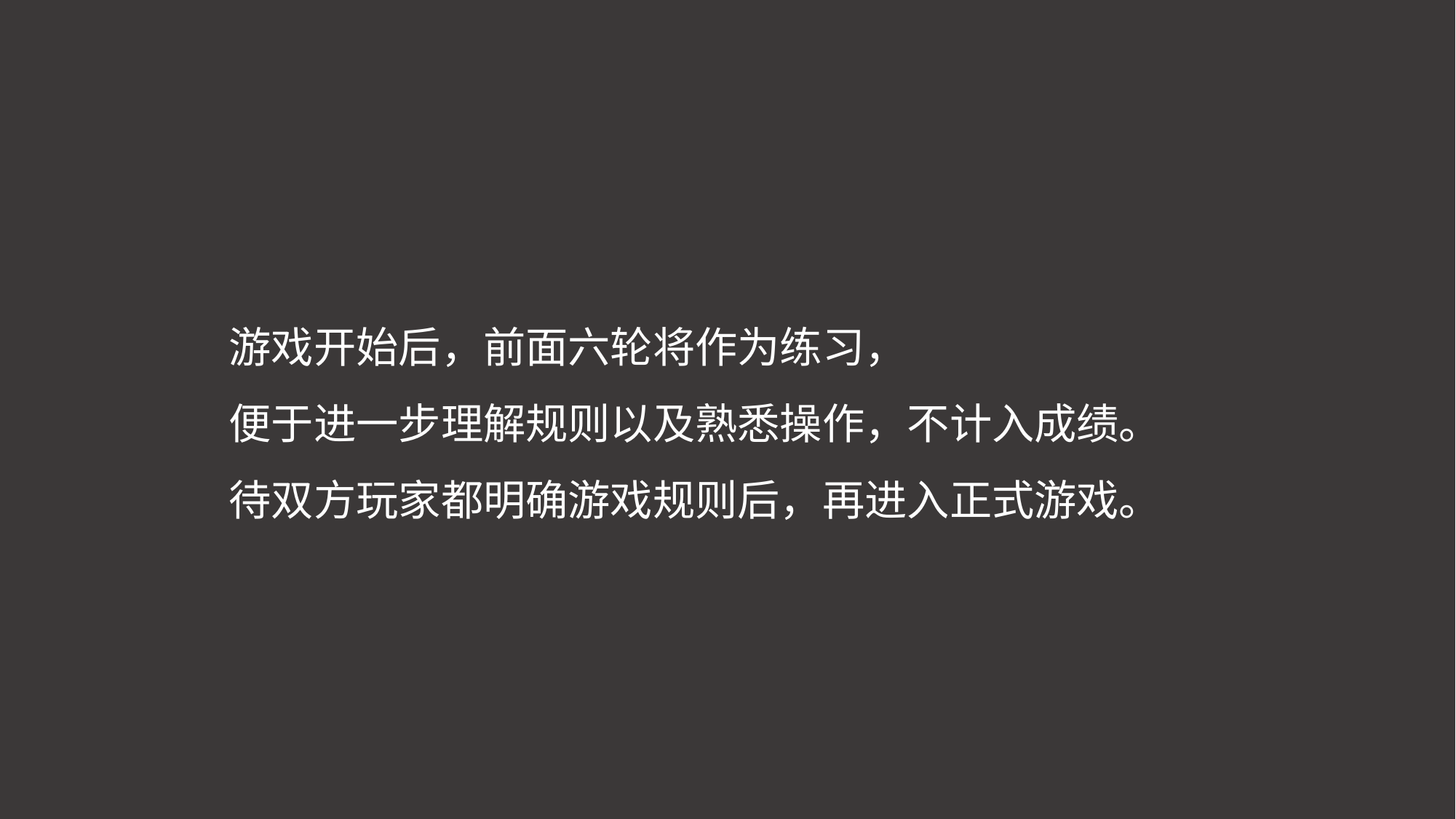

游戏开始后，前面六轮将作为练习，
便于进一步理解规则以及熟悉操作，不计入成绩。
待双方玩家都明确游戏规则后，再进入正式游戏。